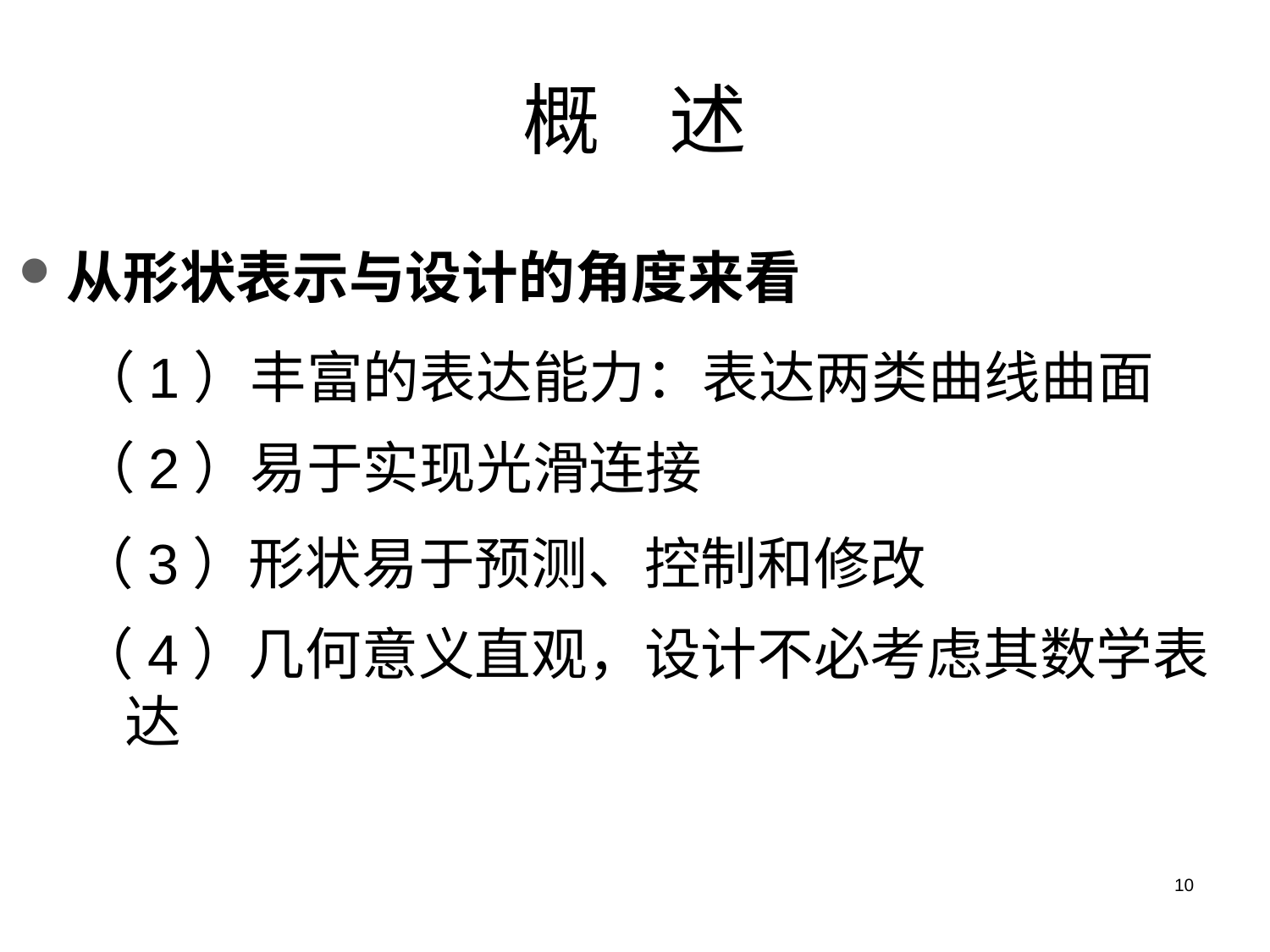

# 概    述
从形状表示与设计的角度来看

（1）丰富的表达能力：表达两类曲线曲面

（2）易于实现光滑连接

（3）形状易于预测、控制和修改

（4）几何意义直观，设计不必考虑其数学表达

10